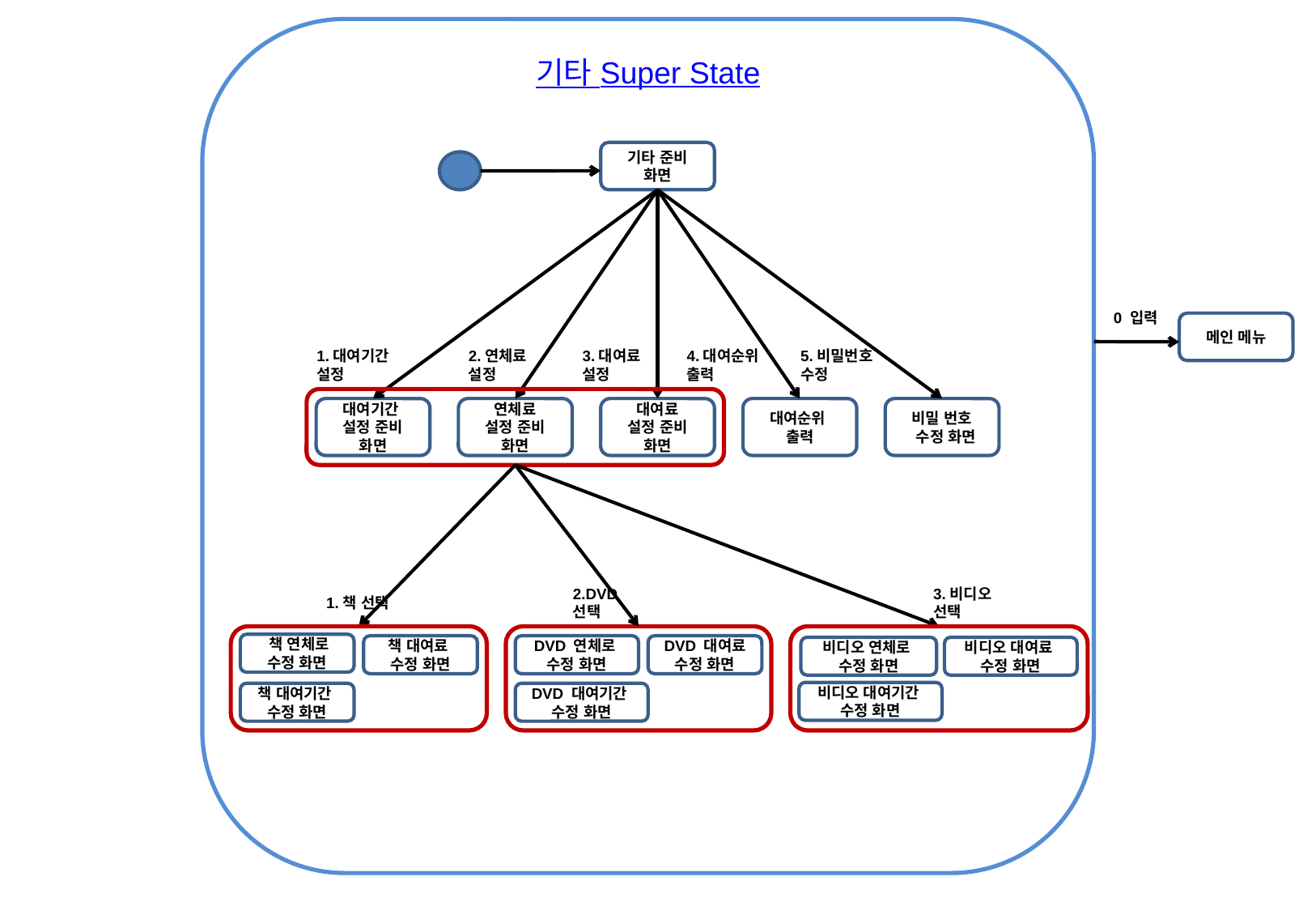

기타 Super State
기타 준비 화면

0 입력
메인 메뉴
1.대여기간 설정
2.연체료
설정
3.대여료 설정
4.대여순위 출력
5.비밀번호 수정

대여기간
설정 준비 화면
연체료
설정 준비 화면
대여료
설정 준비 화면
대여순위
출력
비밀 번호
 수정 화면
2.DVD
선택
3.비디오
선택
1.책 선택

 책 연체로
수정 화면
책 대여료
수정 화면
DVD 연체로
수정 화면
DVD 대여료
수정 화면
비디오 연체로
수정 화면
비디오 대여료
수정 화면
비디오 대여기간
수정 화면
책 대여기간
수정 화면
DVD 대여기간
수정 화면